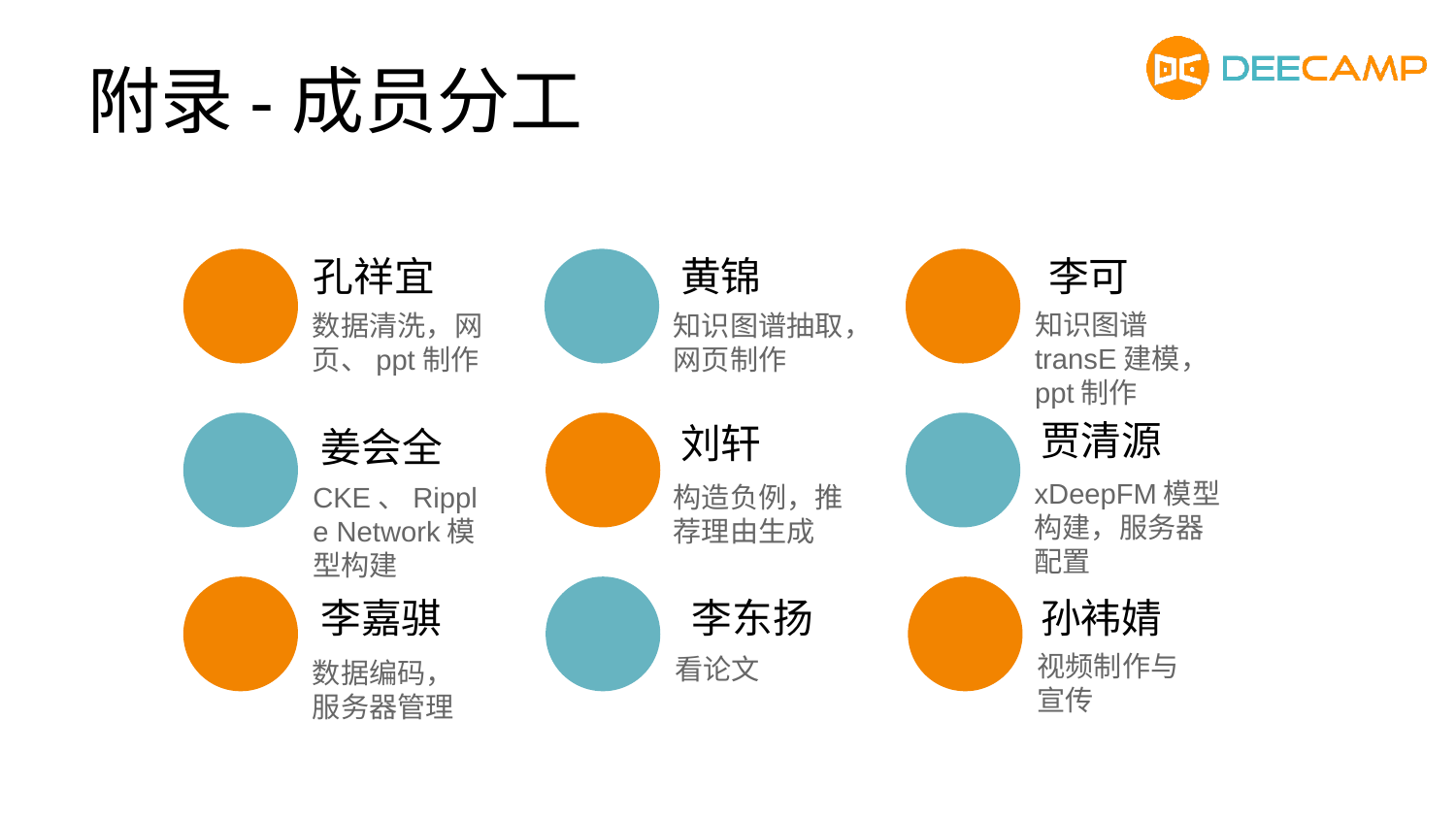

# 附录-成员分工
孔祥宜
黄锦
李可

知识图谱transE建模，ppt制作
数据清洗，网页、ppt制作
知识图谱抽取，网页制作
贾清源
刘轩

姜会全
xDeepFM模型构建，服务器配置
CKE、Ripple Network模型构建
构造负例，推荐理由生成

李东扬
孙袆婧
李嘉骐
视频制作与宣传
看论文
数据编码，服务器管理